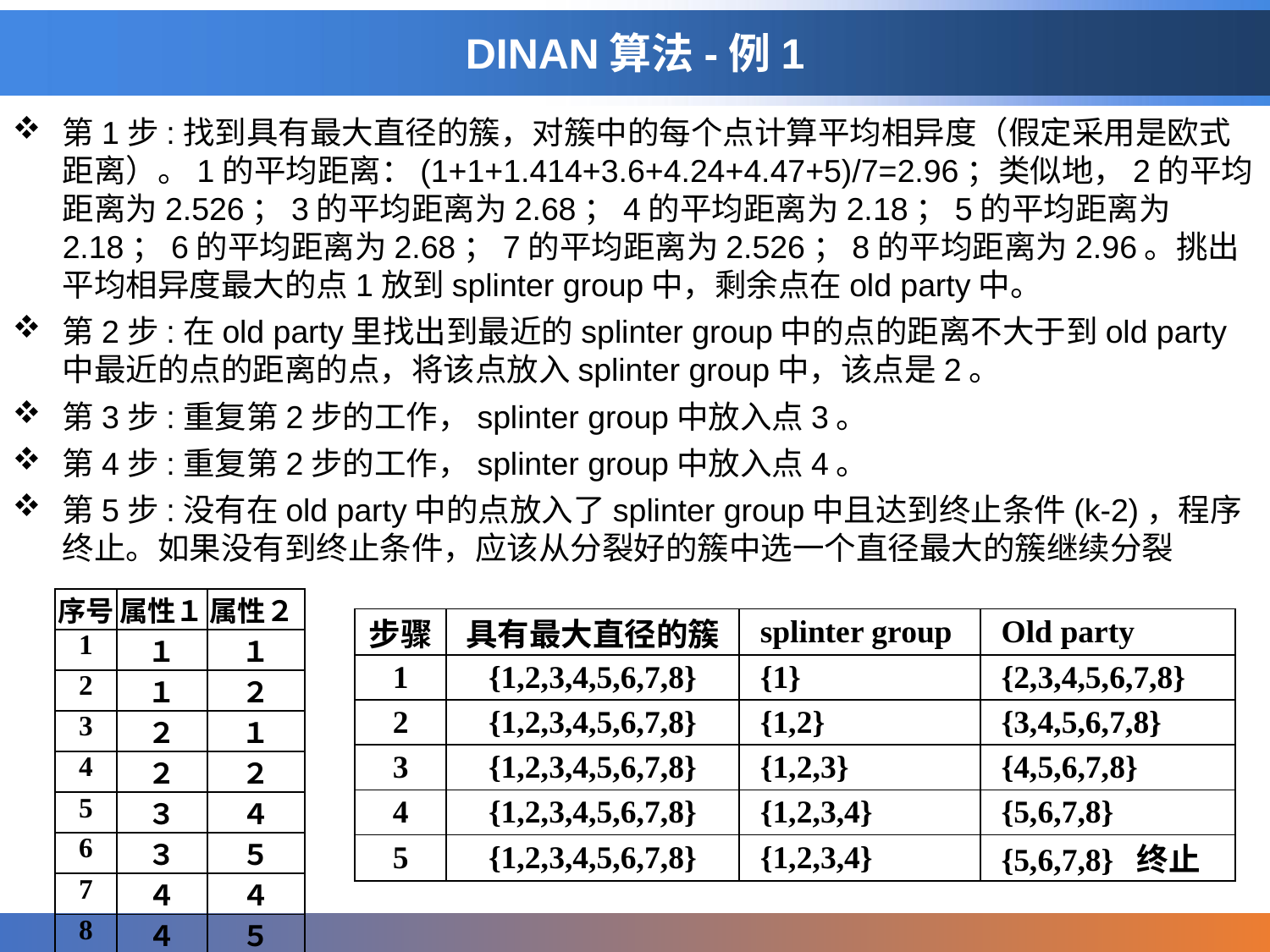

# DINAN算法-例1
第1步:找到具有最大直径的簇，对簇中的每个点计算平均相异度（假定采用是欧式距离）。1的平均距离：(1+1+1.414+3.6+4.24+4.47+5)/7=2.96；类似地，2的平均距离为2.526；3的平均距离为2.68；4的平均距离为2.18；5的平均距离为2.18；6的平均距离为2.68；7的平均距离为2.526；8的平均距离为2.96。挑出平均相异度最大的点1放到splinter group中，剩余点在old party中。
第2步:在old party里找出到最近的splinter group中的点的距离不大于到old party中最近的点的距离的点，将该点放入splinter group中，该点是2。
第3步:重复第2步的工作，splinter group中放入点3。
第4步:重复第2步的工作，splinter group中放入点4。
第5步:没有在old party中的点放入了splinter group中且达到终止条件(k-2)，程序终止。如果没有到终止条件，应该从分裂好的簇中选一个直径最大的簇继续分裂

| 序号 | 属性１ | 属性２ |
| --- | --- | --- |
| 1 | １ | １ |
| 2 | １ | ２ |
| 3 | ２ | １ |
| 4 | ２ | ２ |
| 5 | ３ | ４ |
| 6 | ３ | ５ |
| 7 | ４ | ４ |
| 8 | ４ | ５ |
| 步骤 | 具有最大直径的簇 | splinter group | Old party |
| --- | --- | --- | --- |
| 1 | {1,2,3,4,5,6,7,8} | {1} | {2,3,4,5,6,7,8} |
| 2 | {1,2,3,4,5,6,7,8} | {1,2} | {3,4,5,6,7,8} |
| 3 | {1,2,3,4,5,6,7,8} | {1,2,3} | {4,5,6,7,8} |
| 4 | {1,2,3,4,5,6,7,8} | {1,2,3,4} | {5,6,7,8} |
| 5 | {1,2,3,4,5,6,7,8} | {1,2,3,4} | {5,6,7,8} 终止 |